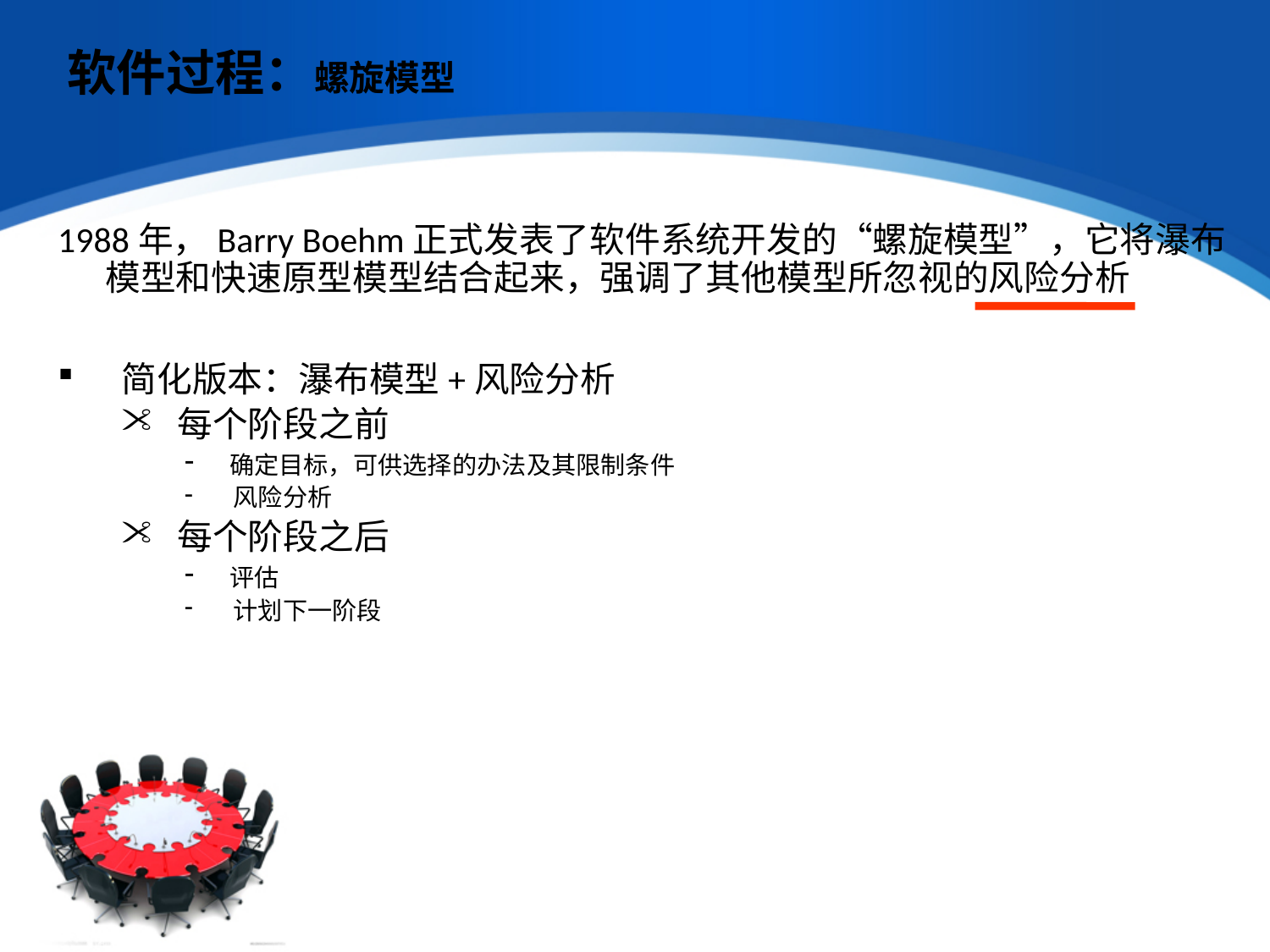

# 软件过程：螺旋模型
1988年，Barry Boehm正式发表了软件系统开发的“螺旋模型”，它将瀑布模型和快速原型模型结合起来，强调了其他模型所忽视的风险分析

 简化版本：瀑布模型+风险分析
 每个阶段之前
 确定目标，可供选择的办法及其限制条件
  风险分析
 每个阶段之后
 评估
  计划下一阶段